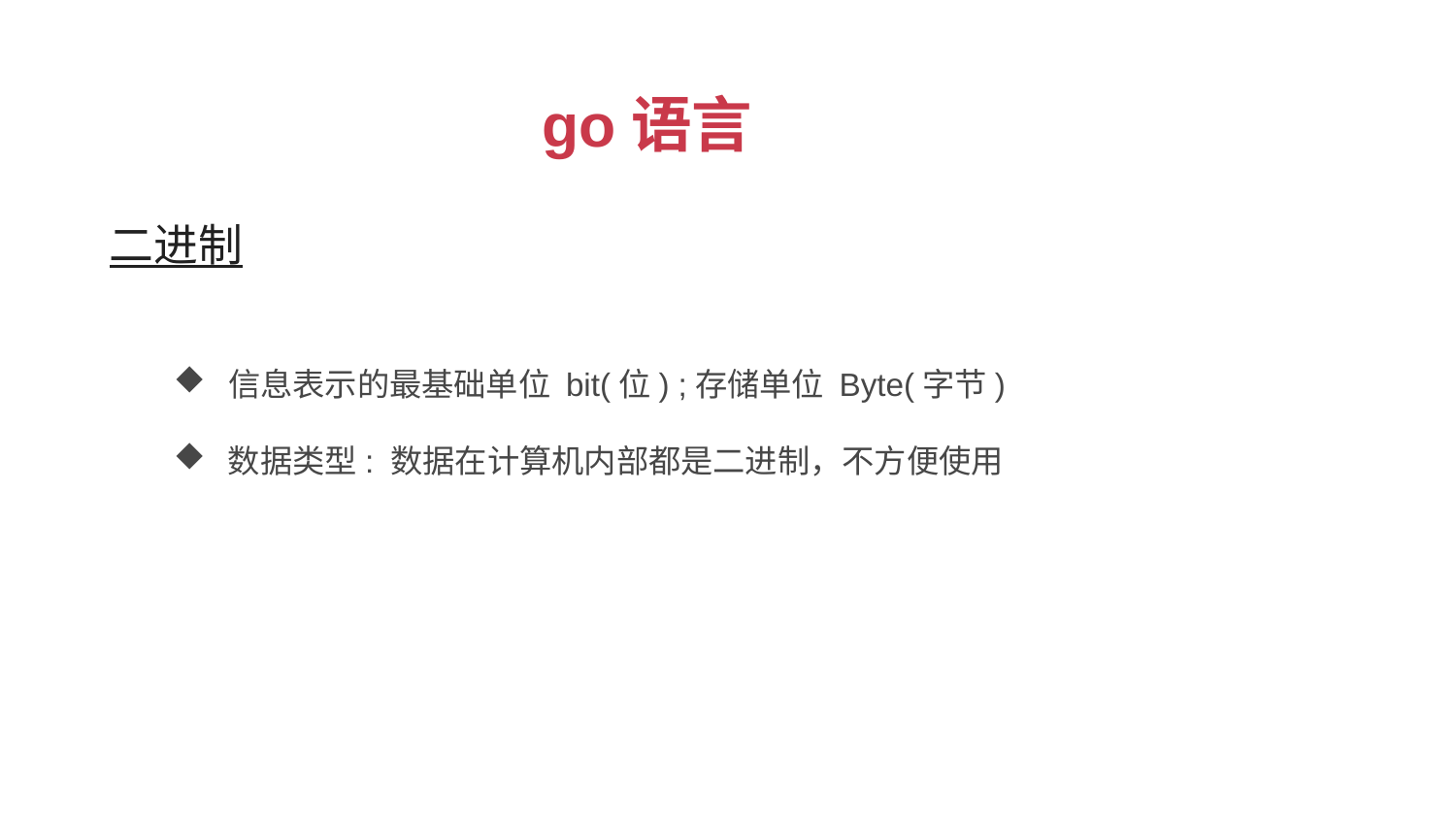

go语言
 二进制
信息表示的最基础单位 bit(位) ;存储单位 Byte(字节)
数据类型: 数据在计算机内部都是二进制，不方便使用